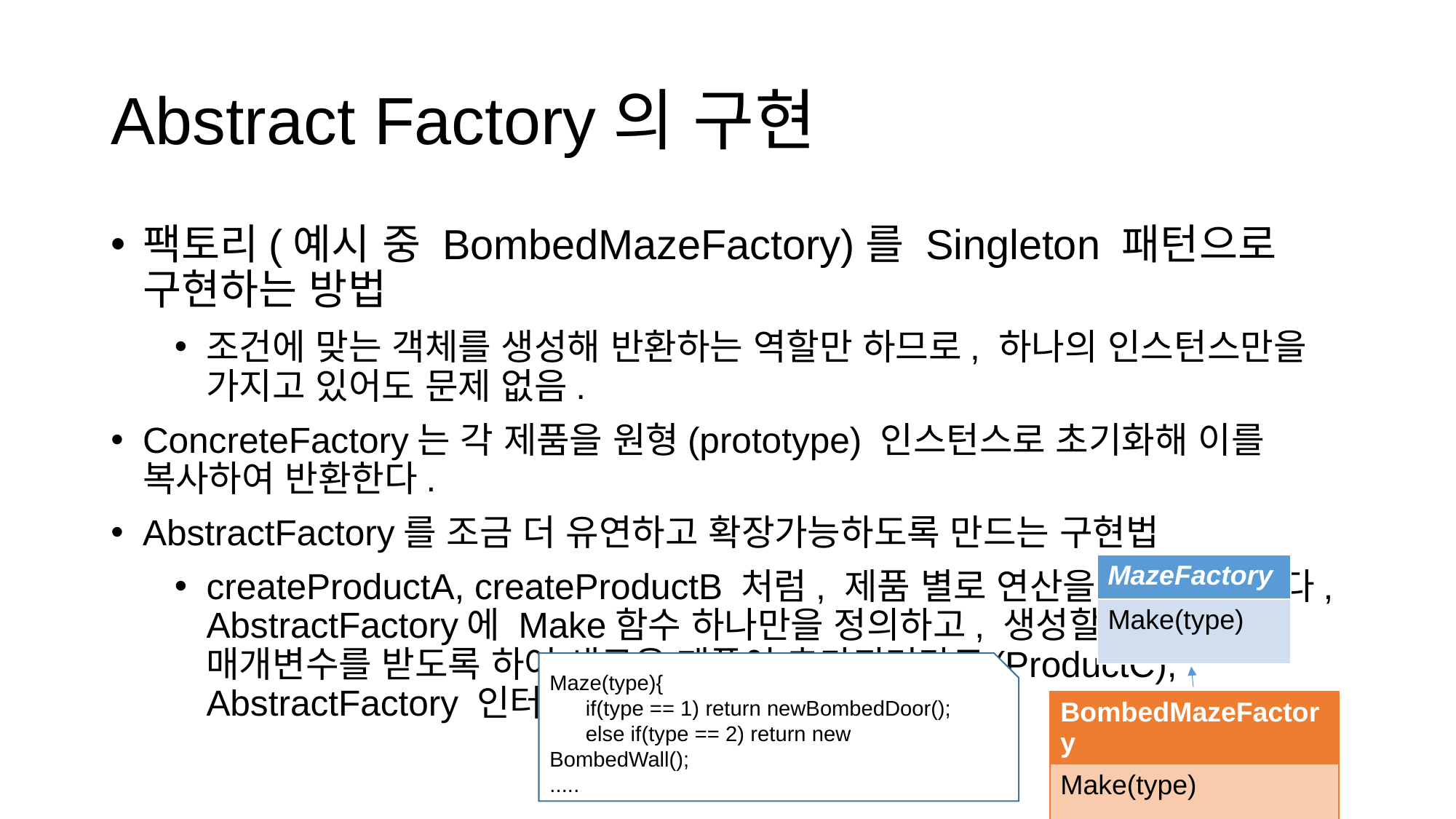

# Abstract Factory의 구현
팩토리(예시 중 BombedMazeFactory)를 Singleton 패턴으로 구현하는 방법
조건에 맞는 객체를 생성해 반환하는 역할만 하므로, 하나의 인스턴스만을 가지고 있어도 문제 없음.
ConcreteFactory는 각 제품을 원형(prototype) 인스턴스로 초기화해 이를 복사하여 반환한다.
AbstractFactory를 조금 더 유연하고 확장가능하도록 만드는 구현법
createProductA, createProductB 처럼, 제품 별로 연산을 정의하기 보다, AbstractFactory에 Make함수 하나만을 정의하고, 생성할 객체종류를 매개변수를 받도록 하여 새로운 제품이 추가되더라도(ProductC),
AbstractFactory 인터페이스는 변경이 없도록 구현

| MazeFactory |
| --- |
| Make(type) |
Maze(type){
      if(type == 1) return newBombedDoor();
      else if(type == 2) return new BombedWall();
.....
| BombedMazeFactory |
| --- |
| Make(type) |